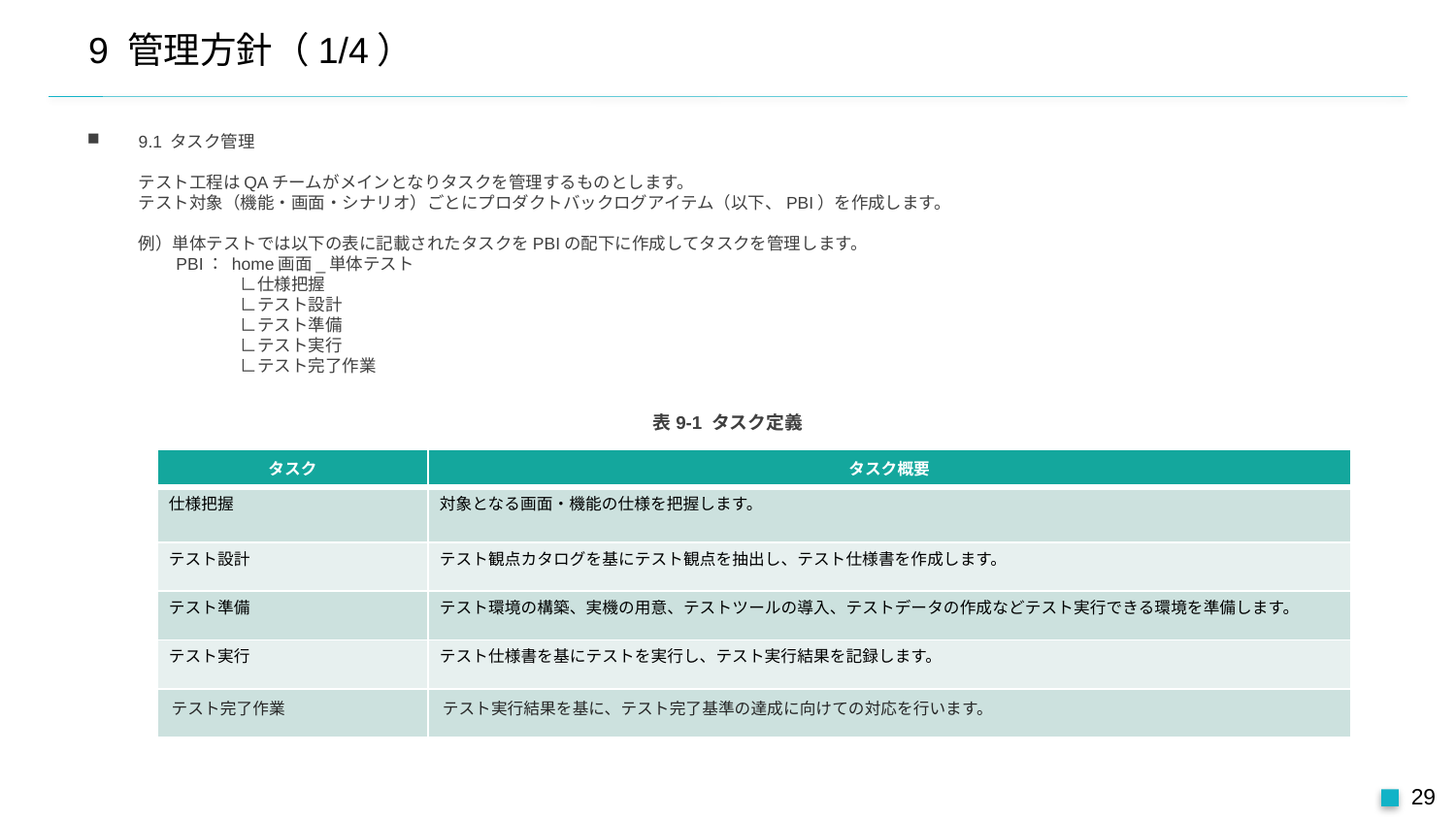

# 9 管理方針（1/4）
9.1 タスク管理
テスト工程はQAチームがメインとなりタスクを管理するものとします。
テスト対象（機能・画面・シナリオ）ごとにプロダクトバックログアイテム（以下、PBI）を作成します。
例）単体テストでは以下の表に記載されたタスクをPBIの配下に作成してタスクを管理します。
　　PBI： home画面_単体テスト
　　　　　　∟仕様把握
　　　　　　∟テスト設計
　　　　　　∟テスト準備
　　　　　　∟テスト実行
　　　　　　∟テスト完了作業
表9-1 タスク定義
| タスク | タスク概要 |
| --- | --- |
| 仕様把握 | 対象となる画面・機能の仕様を把握します。 |
| テスト設計 | テスト観点カタログを基にテスト観点を抽出し、テスト仕様書を作成します。 |
| テスト準備 | テスト環境の構築、実機の用意、テストツールの導入、テストデータの作成などテスト実行できる環境を準備します。 |
| テスト実行 | テスト仕様書を基にテストを実行し、テスト実行結果を記録します。 |
| テスト完了作業 | テスト実行結果を基に、テスト完了基準の達成に向けての対応を行います。 |